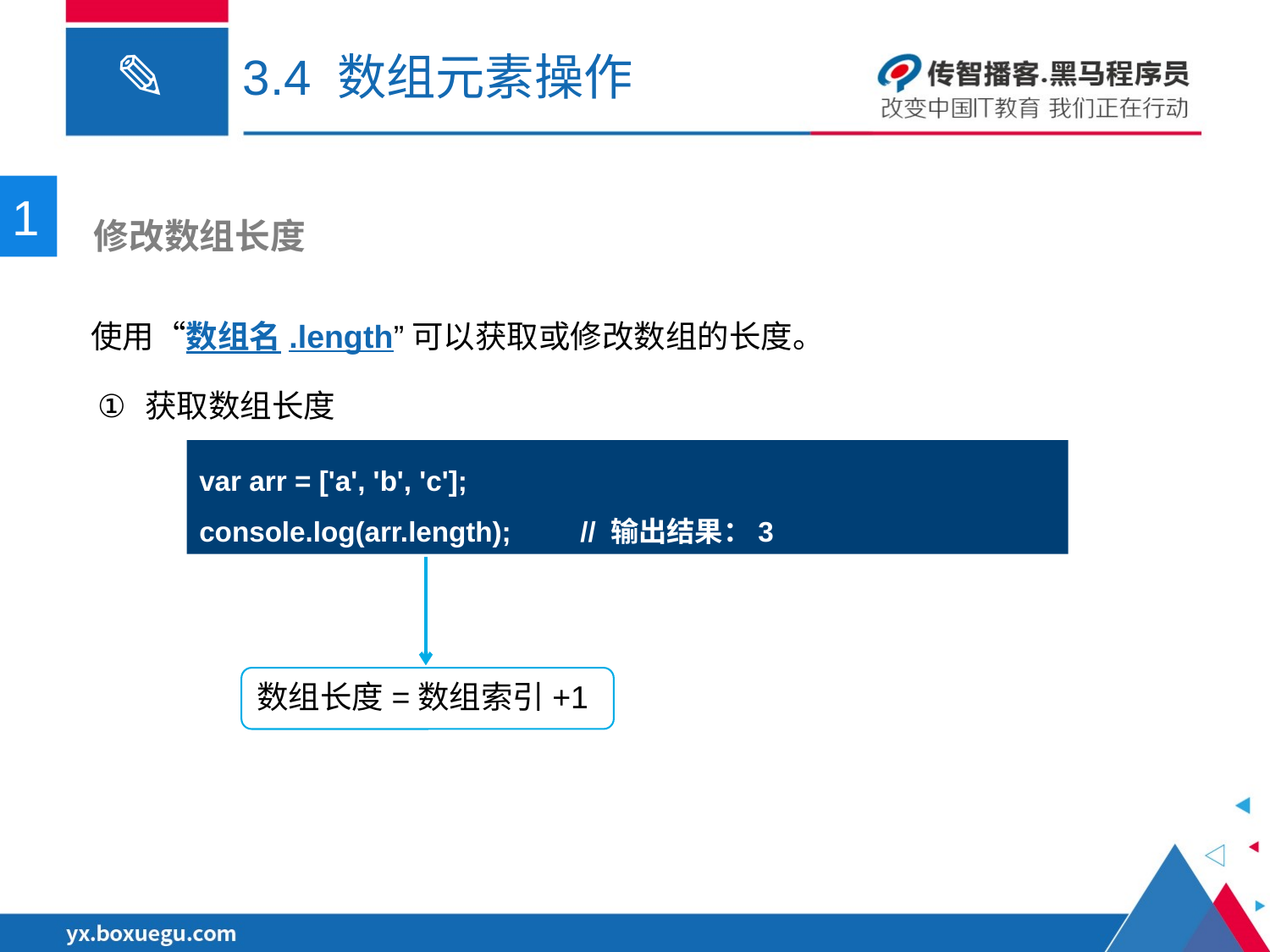

# 3.4 数组元素操作

1
  修改数组长度
使用“数组名.length”可以获取或修改数组的长度。
获取数组长度
var arr = ['a', 'b', 'c'];
console.log(arr.length);	// 输出结果：3
数组长度=数组索引+1